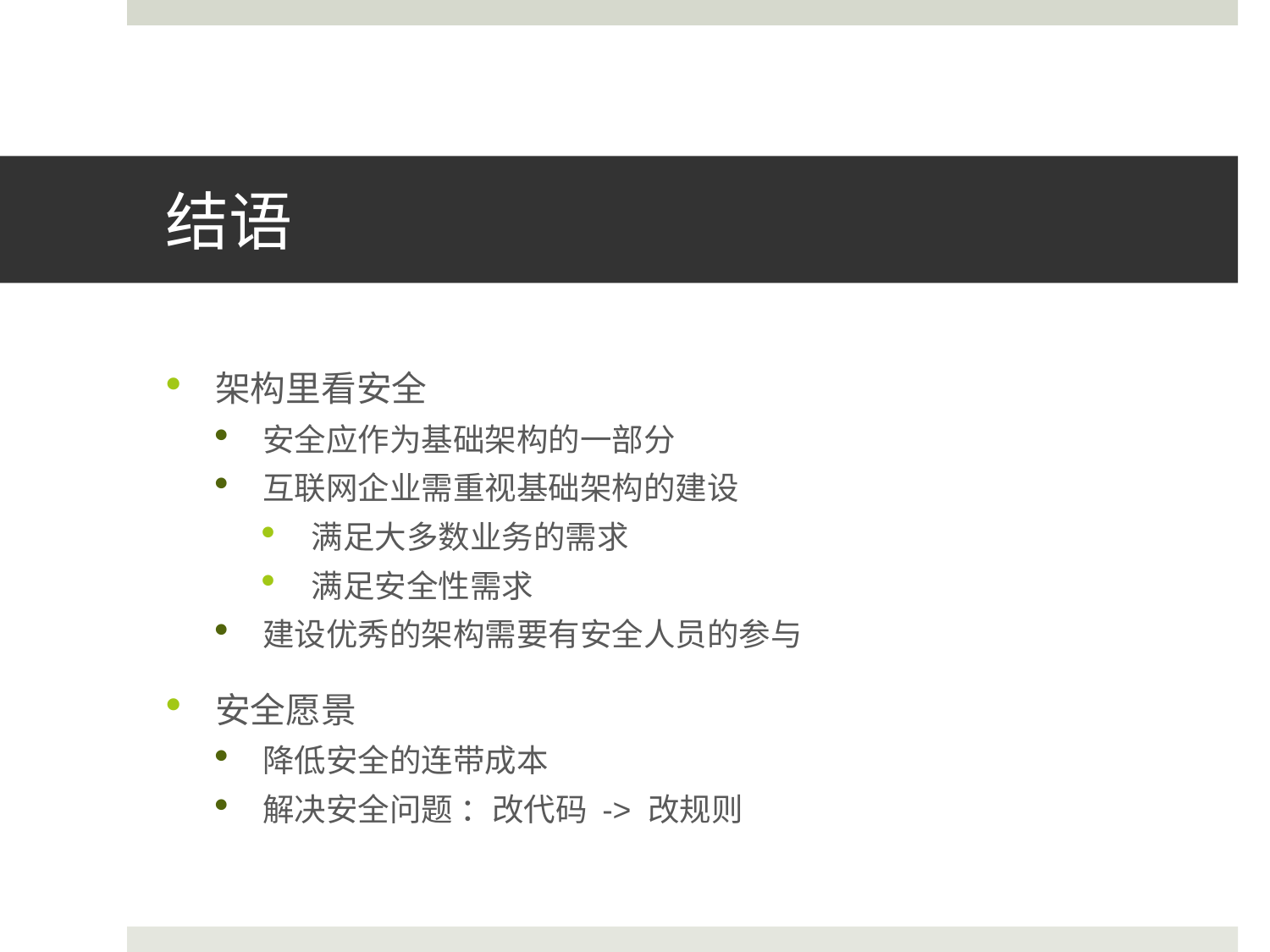

# 结语
架构里看安全
安全应作为基础架构的一部分
互联网企业需重视基础架构的建设
满足大多数业务的需求
满足安全性需求
建设优秀的架构需要有安全人员的参与
安全愿景
降低安全的连带成本
解决安全问题 ：改代码 -> 改规则